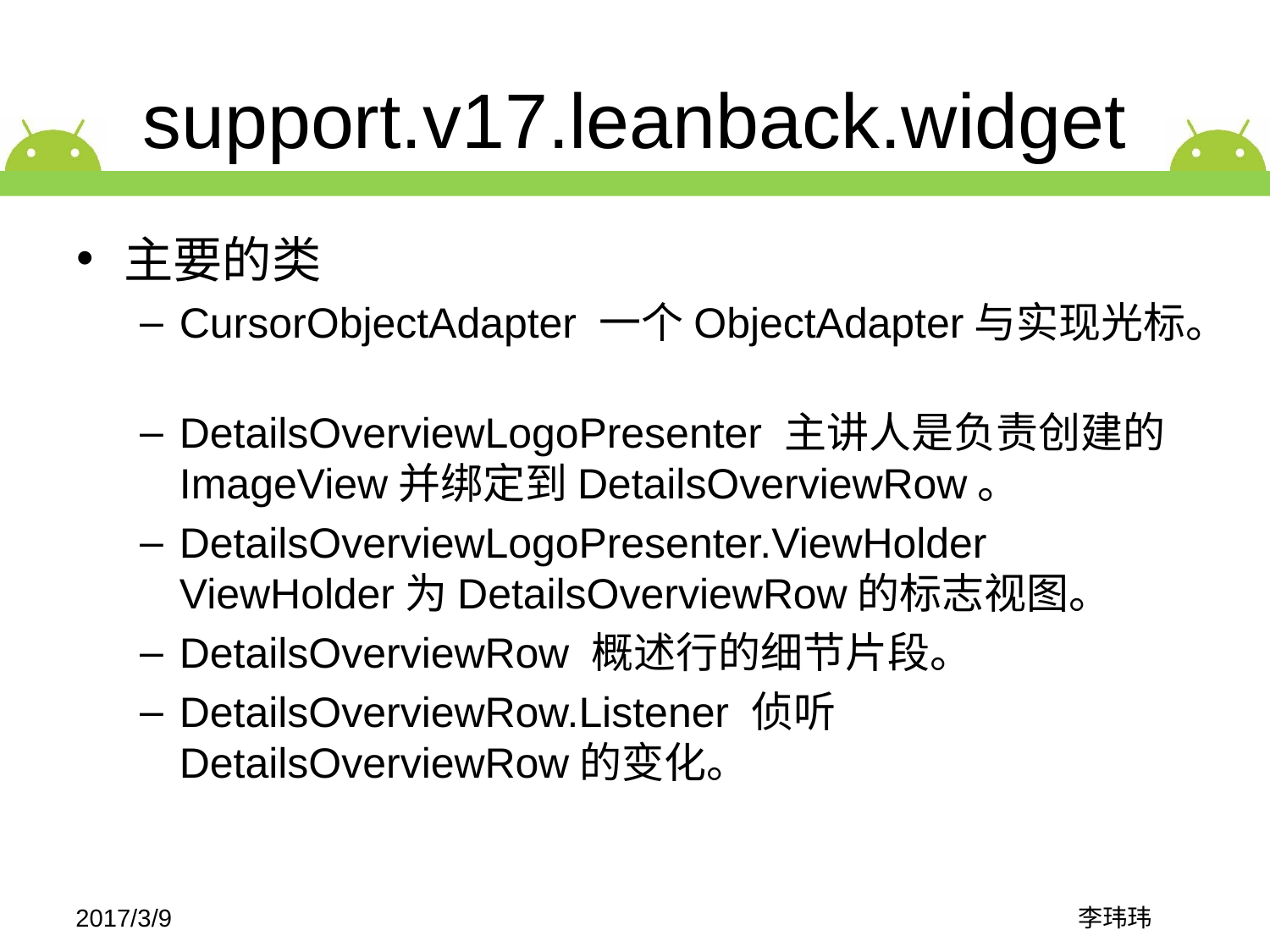

# support.v17.leanback.widget
主要的类
CursorObjectAdapter 一个ObjectAdapter与实现光标。
DetailsOverviewLogoPresenter 主讲人是负责创建的ImageView并绑定到DetailsOverviewRow。
DetailsOverviewLogoPresenter.ViewHolder ViewHolder为DetailsOverviewRow的标志视图。
DetailsOverviewRow 概述行的细节片段。
DetailsOverviewRow.Listener 侦听DetailsOverviewRow的变化。